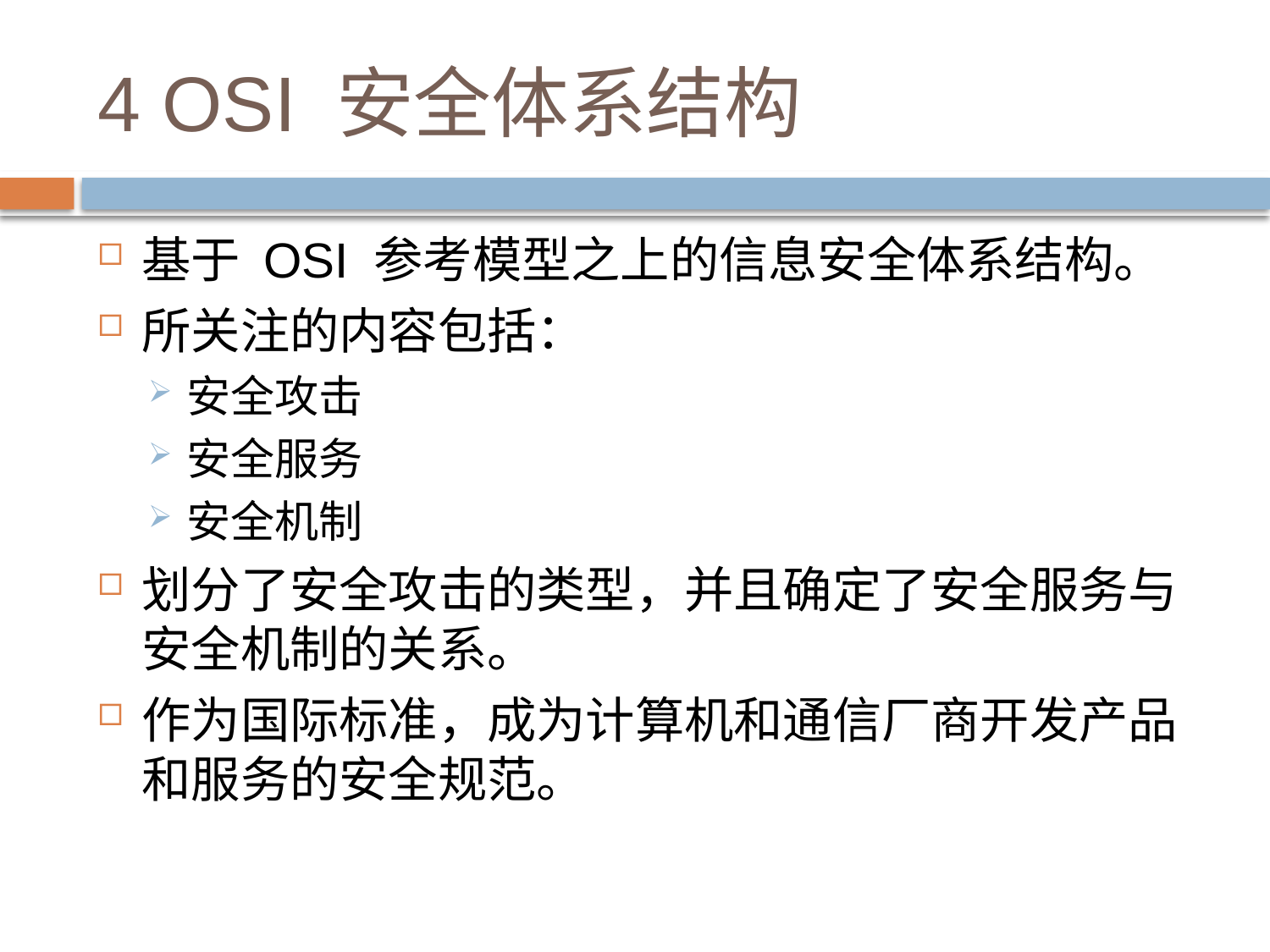

# 4 OSI 安全体系结构
基于 OSI 参考模型之上的信息安全体系结构。
所关注的内容包括：
安全攻击
安全服务
安全机制
划分了安全攻击的类型，并且确定了安全服务与安全机制的关系。
作为国际标准，成为计算机和通信厂商开发产品和服务的安全规范。